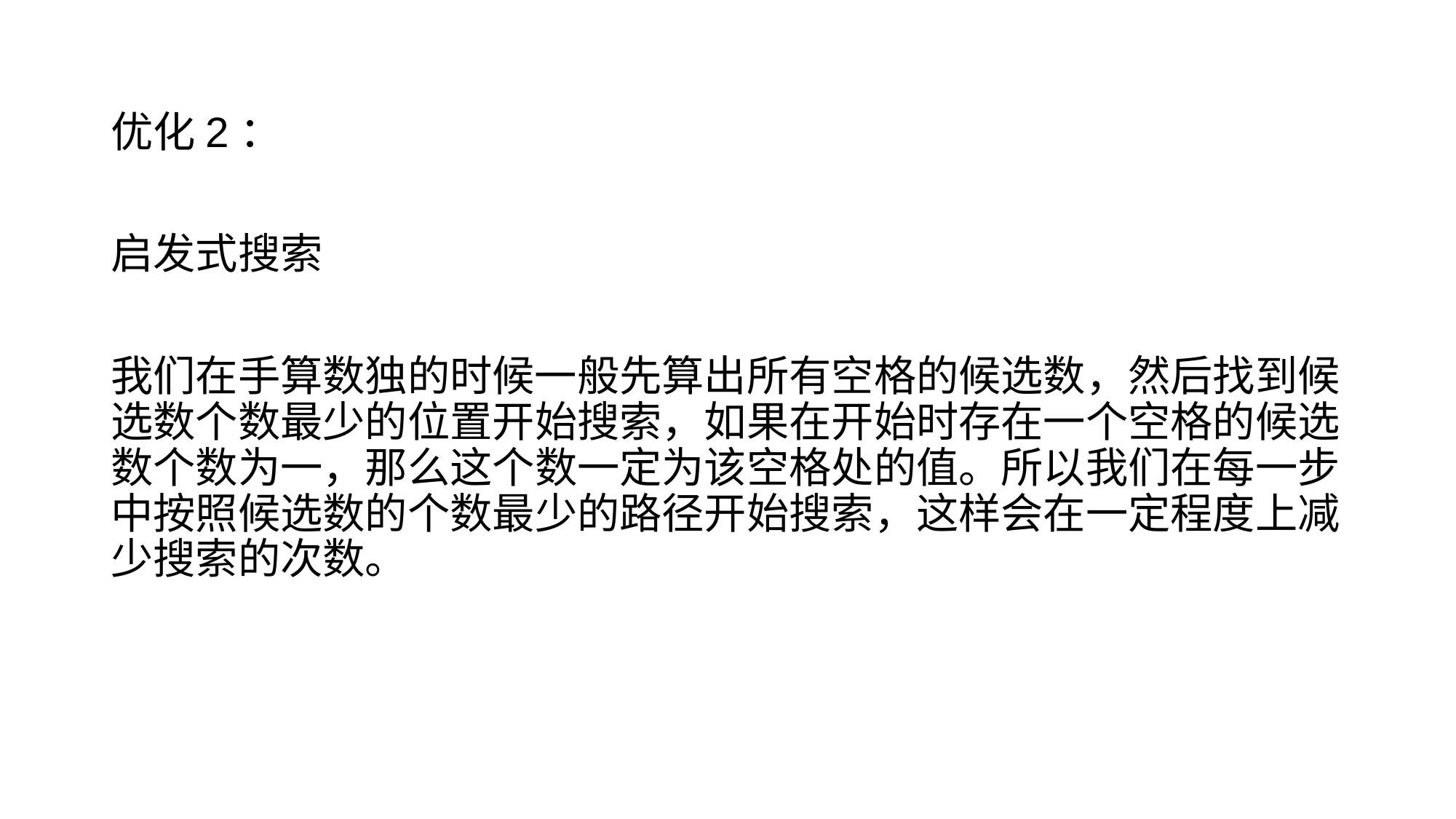

优化2：

启发式搜索

我们在手算数独的时候一般先算出所有空格的候选数，然后找到候选数个数最少的位置开始搜索，如果在开始时存在一个空格的候选数个数为一，那么这个数一定为该空格处的值。所以我们在每一步中按照候选数的个数最少的路径开始搜索，这样会在一定程度上减少搜索的次数。